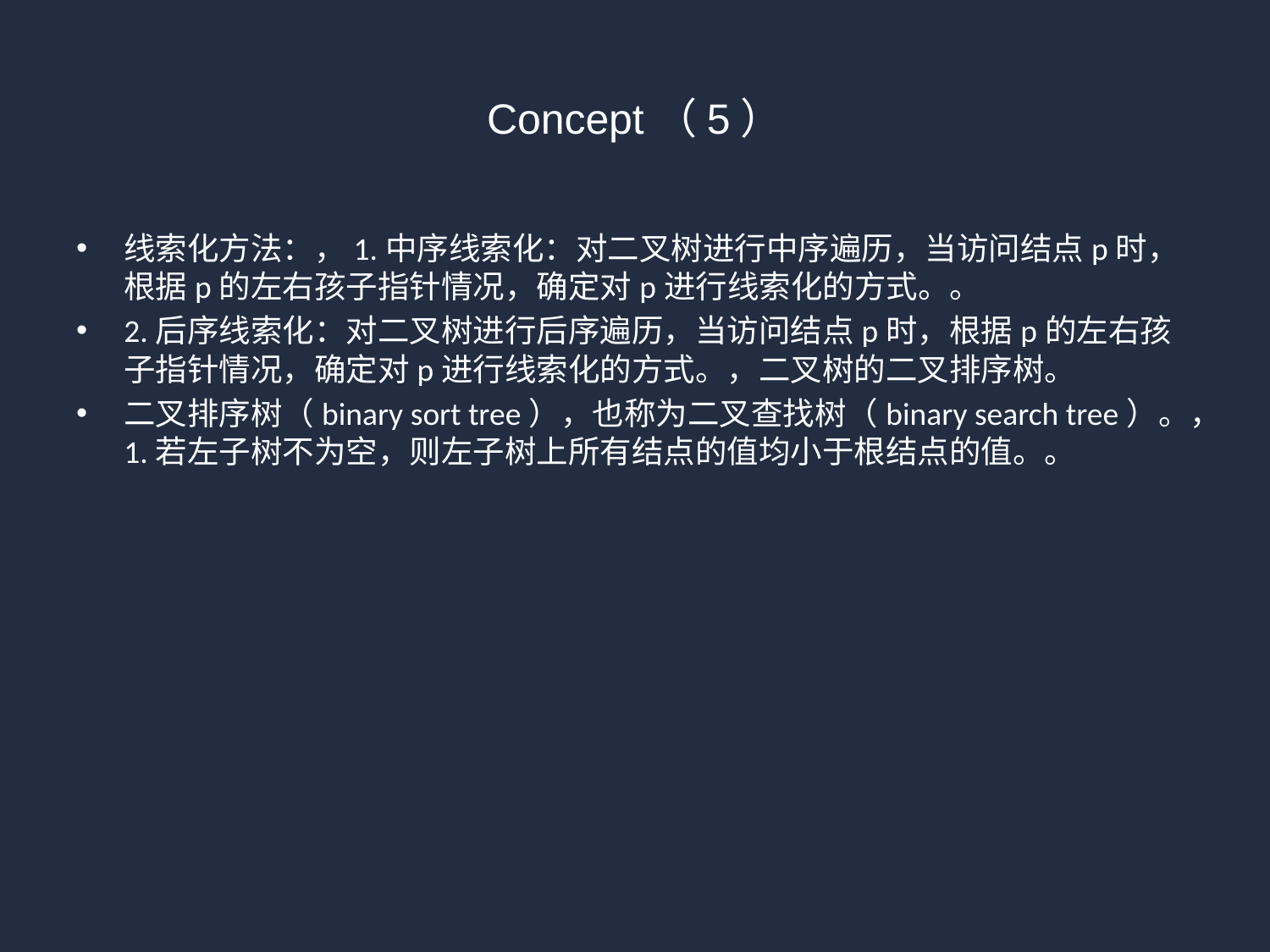

# Concept（5）
线索化方法：，1.中序线索化：对二叉树进行中序遍历，当访问结点p时，根据p的左右孩子指针情况，确定对p进行线索化的方式。。
2.后序线索化：对二叉树进行后序遍历，当访问结点p时，根据p的左右孩子指针情况，确定对p进行线索化的方式。，二叉树的二叉排序树。
二叉排序树（binary sort tree），也称为二叉查找树（binary search tree）。，1.若左子树不为空，则左子树上所有结点的值均小于根结点的值。。